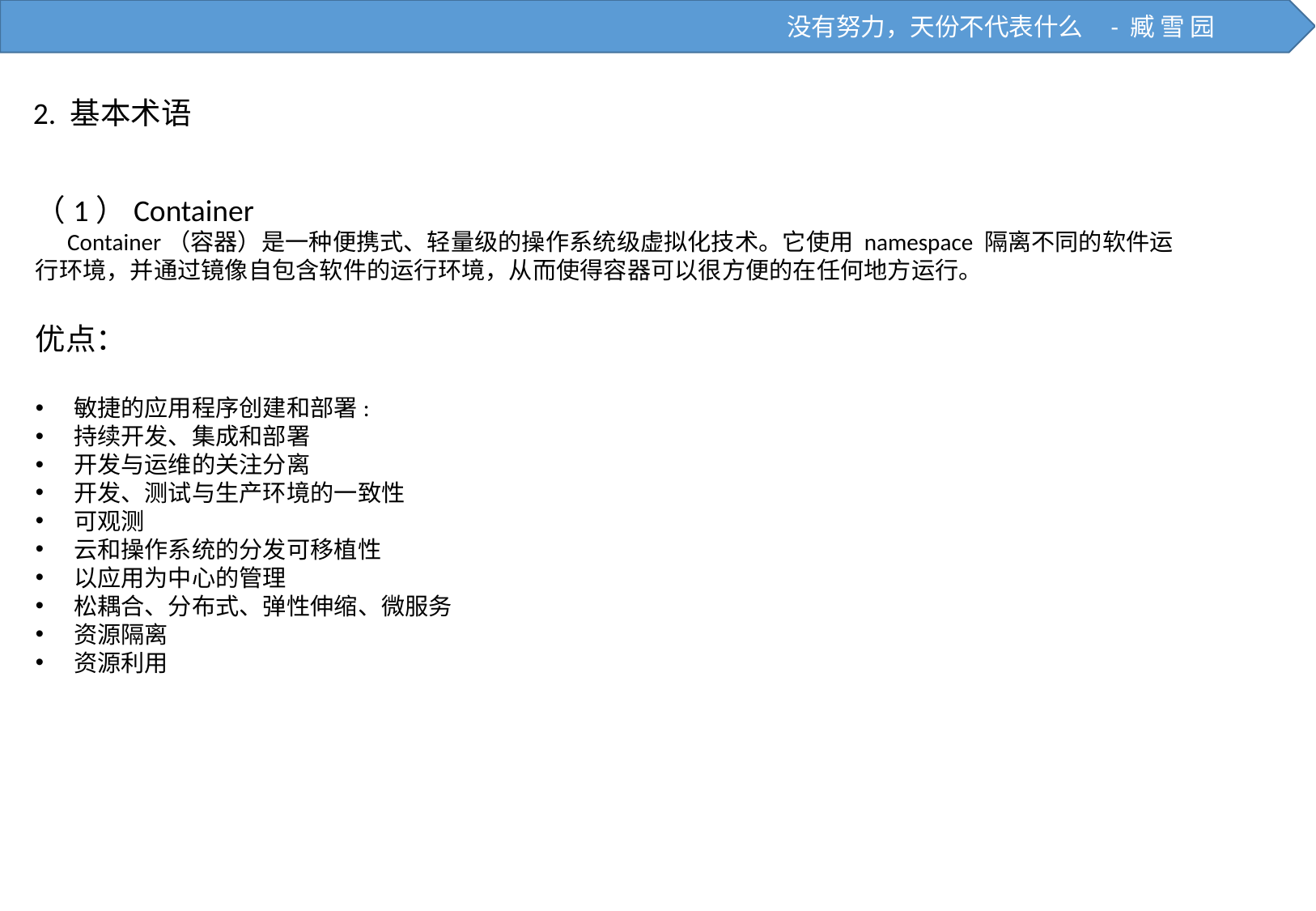

没有努力，天份不代表什么    - 臧 雪 园
2. 基本术语
（1）Container
      Container（容器）是一种便携式、轻量级的操作系统级虚拟化技术。它使用 namespace 隔离不同的软件运行环境，并通过镜像自包含软件的运行环境，从而使得容器可以很方便的在任何地方运行。

优点：

敏捷的应用程序创建和部署:
持续开发、集成和部署
开发与运维的关注分离
开发、测试与生产环境的一致性
可观测
云和操作系统的分发可移植性
以应用为中心的管理
松耦合、分布式、弹性伸缩、微服务
资源隔离
资源利用